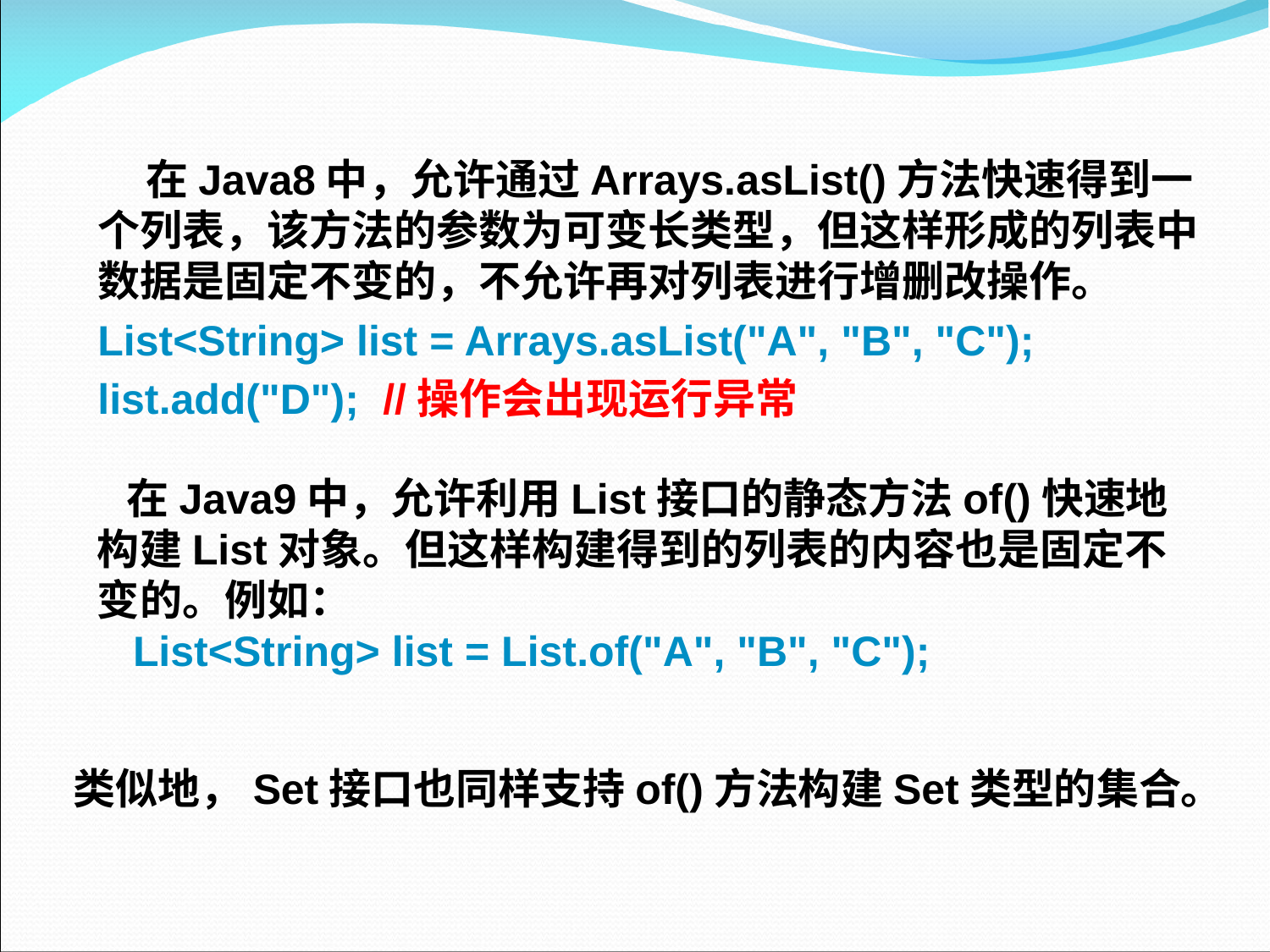

在Java8中，允许通过Arrays.asList()方法快速得到一个列表，该方法的参数为可变长类型，但这样形成的列表中数据是固定不变的，不允许再对列表进行增删改操作。
List<String> list = Arrays.asList("A", "B", "C");
list.add("D");  //操作会出现运行异常

  在Java9中，允许利用List接口的静态方法of()快速地构建List对象。但这样构建得到的列表的内容也是固定不变的。例如：
   List<String> list = List.of("A", "B", "C");

类似地，Set接口也同样支持of()方法构建Set类型的集合。